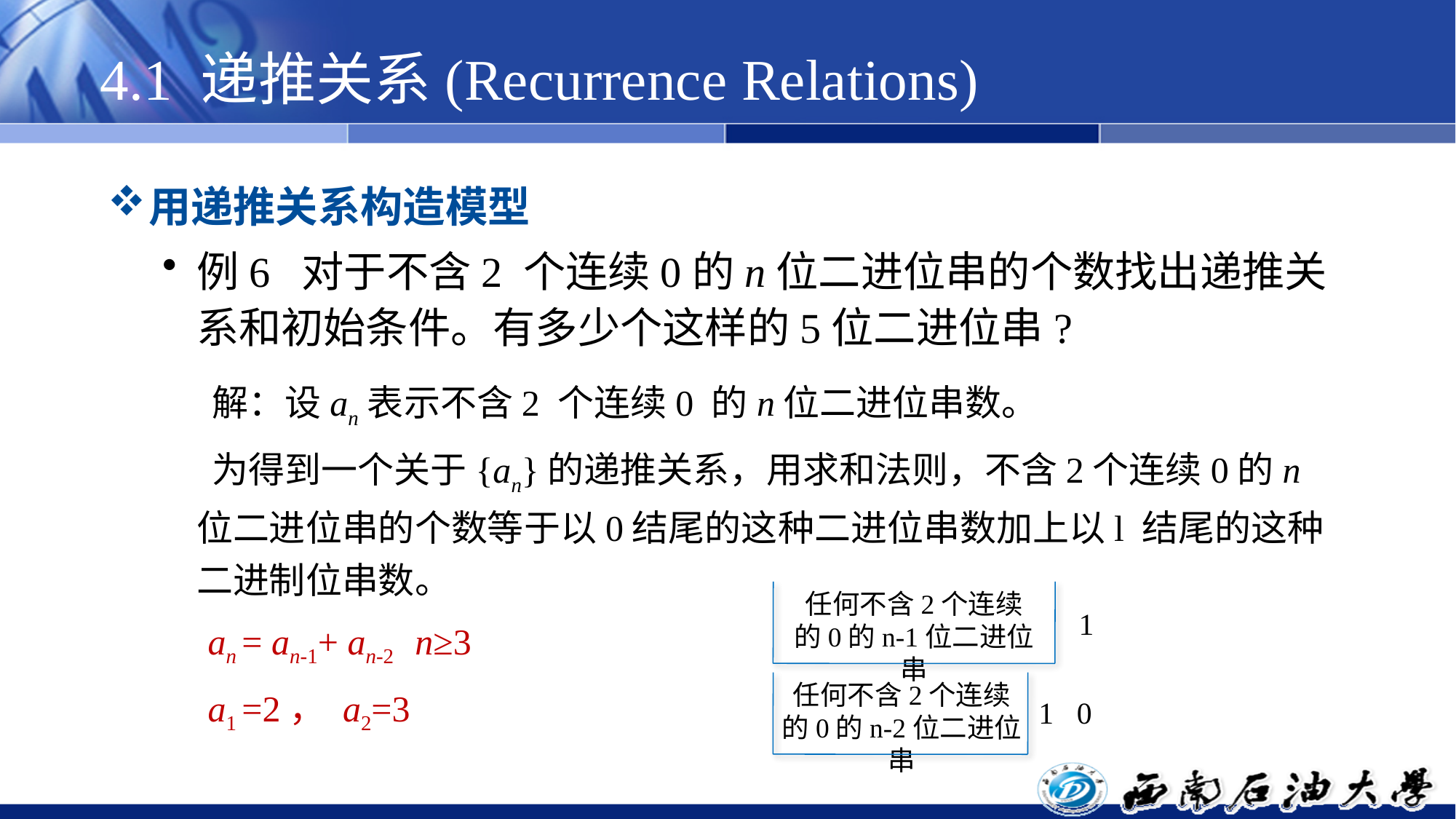

# 4.1 递推关系(Recurrence Relations)
用递推关系构造模型
例6  对于不含2 个连续0的n位二进位串的个数找出递推关系和初始条件。有多少个这样的5位二进位串?
     解：设an表示不含2 个连续0 的n位二进位串数。
     为得到一个关于{an}的递推关系，用求和法则，不含2个连续0的n 位二进位串的个数等于以0结尾的这种二进位串数加上以l 结尾的这种二进制位串数。
     an = an-1+ an-2    n≥3
     a1 =2， a2=3
任何不含2个连续的0的n-1位二进位串
1
任何不含2个连续的0的n-2位二进位串
1   0